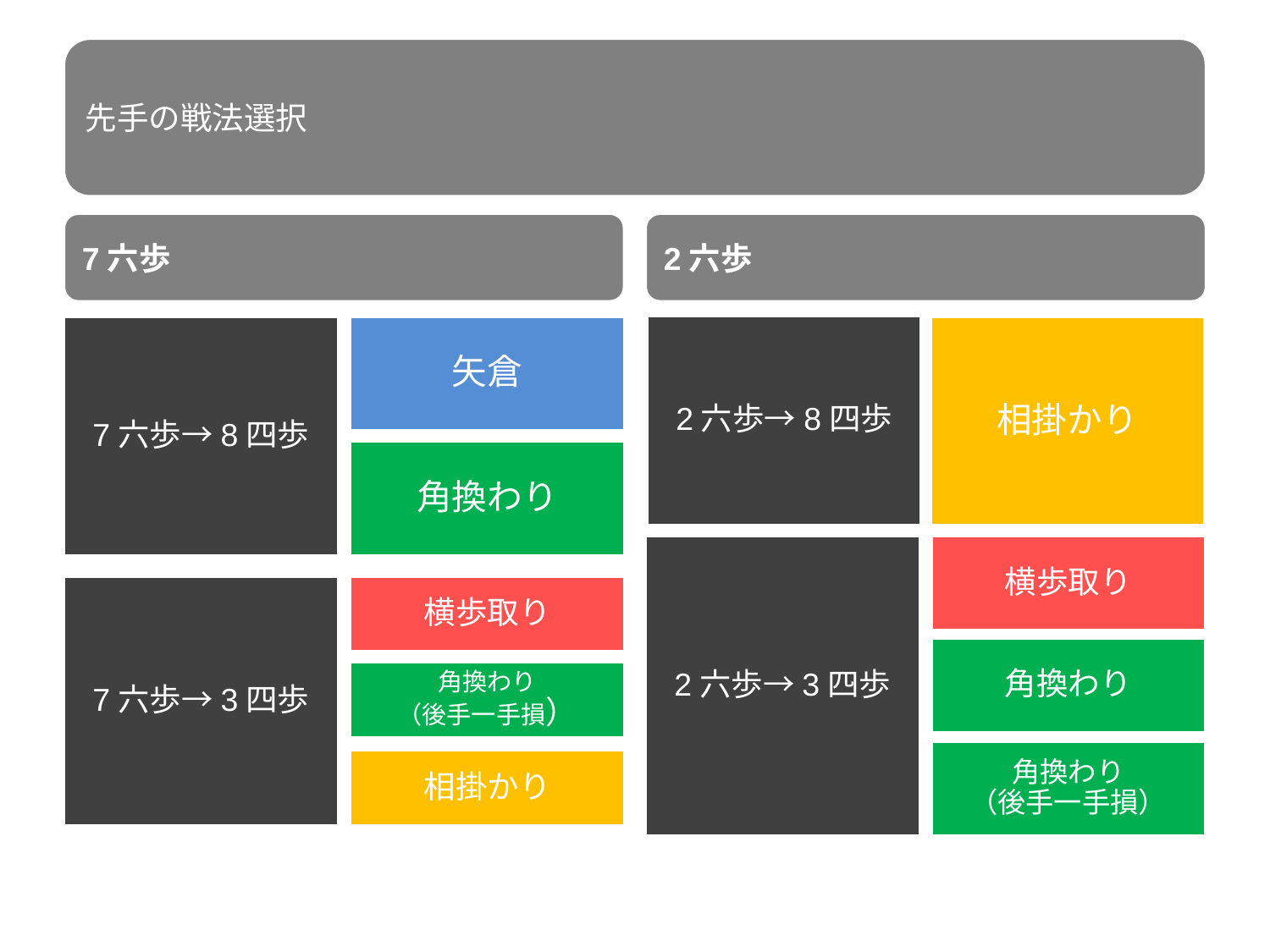

先手の戦法選択
7六歩
2六歩
2六歩→8四歩
相掛かり
2六歩→3四歩
横歩取り
角換わり
角換わり
（後手一手損）
7六歩→8四歩
矢倉
角換わり
横歩取り
7六歩→3四歩
角換わり
（後手一手損）
相掛かり